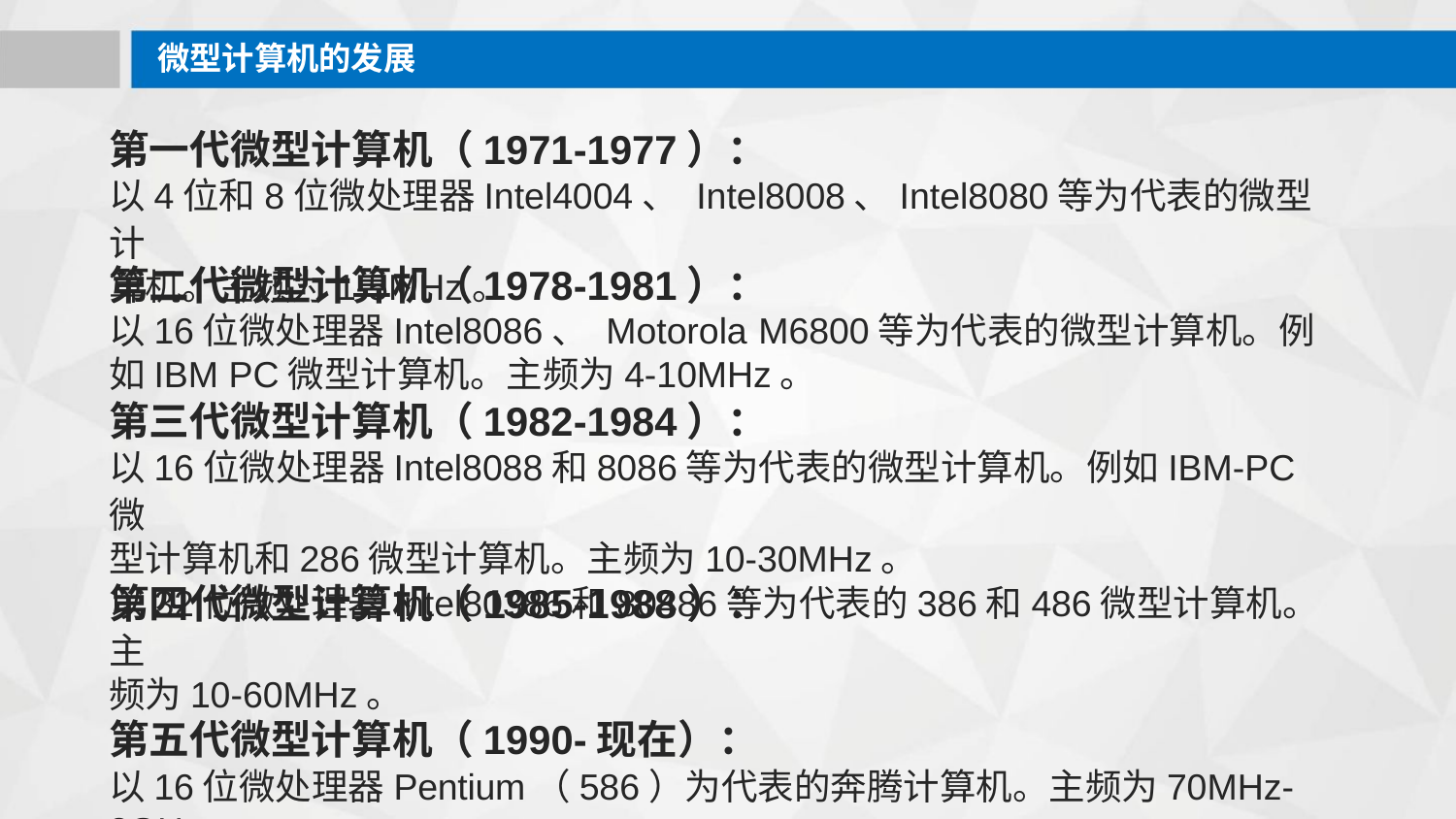

微型计算机的发展
第一代微型计算机（1971-1977）：
以4位和8位微处理器Intel4004、 Intel8008、Intel8080等为代表的微型计
算机。主频为1-5MHz。
第二代微型计算机（1978-1981）：
以16位微处理器Intel8086、 Motorola M6800等为代表的微型计算机。例
如IBM PC微型计算机。主频为4-10MHz。
第三代微型计算机（1982-1984）：
以16位微处理器Intel8088和8086等为代表的微型计算机。例如IBM-PC微
型计算机和286微型计算机。主频为10-30MHz。
第四代微型计算机（1985-1988）：
以32位微处理器Intel80386和80486等为代表的386和486微型计算机。主
频为10-60MHz。
第五代微型计算机（1990-现在）：
以16位微处理器Pentium（586）为代表的奔腾计算机。主频为70MHz-
2GH。